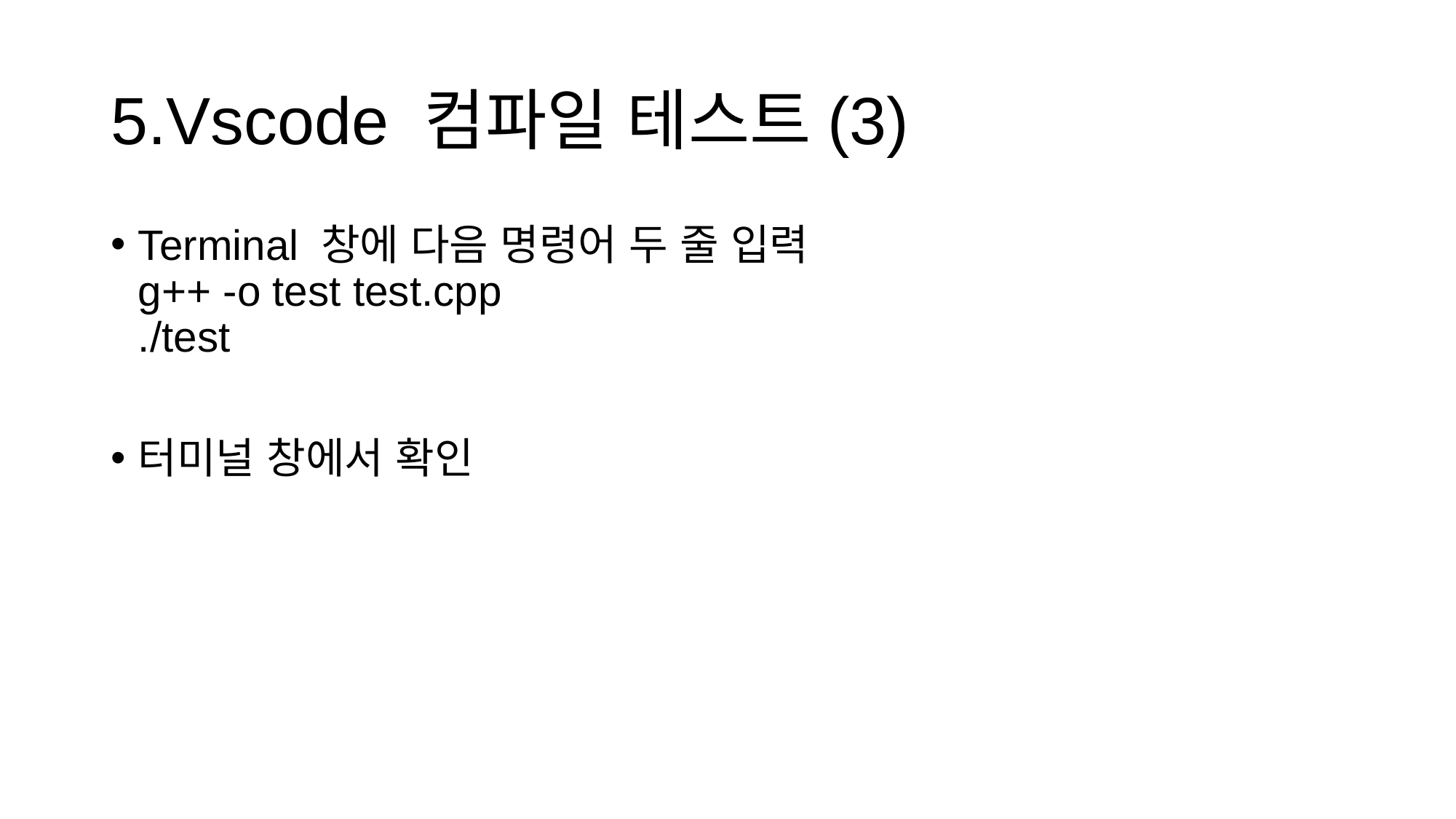

# 5.Vscode 컴파일 테스트(3)
Terminal 창에 다음 명령어 두 줄 입력
g++ -o test test.cpp
./test

터미널 창에서 확인